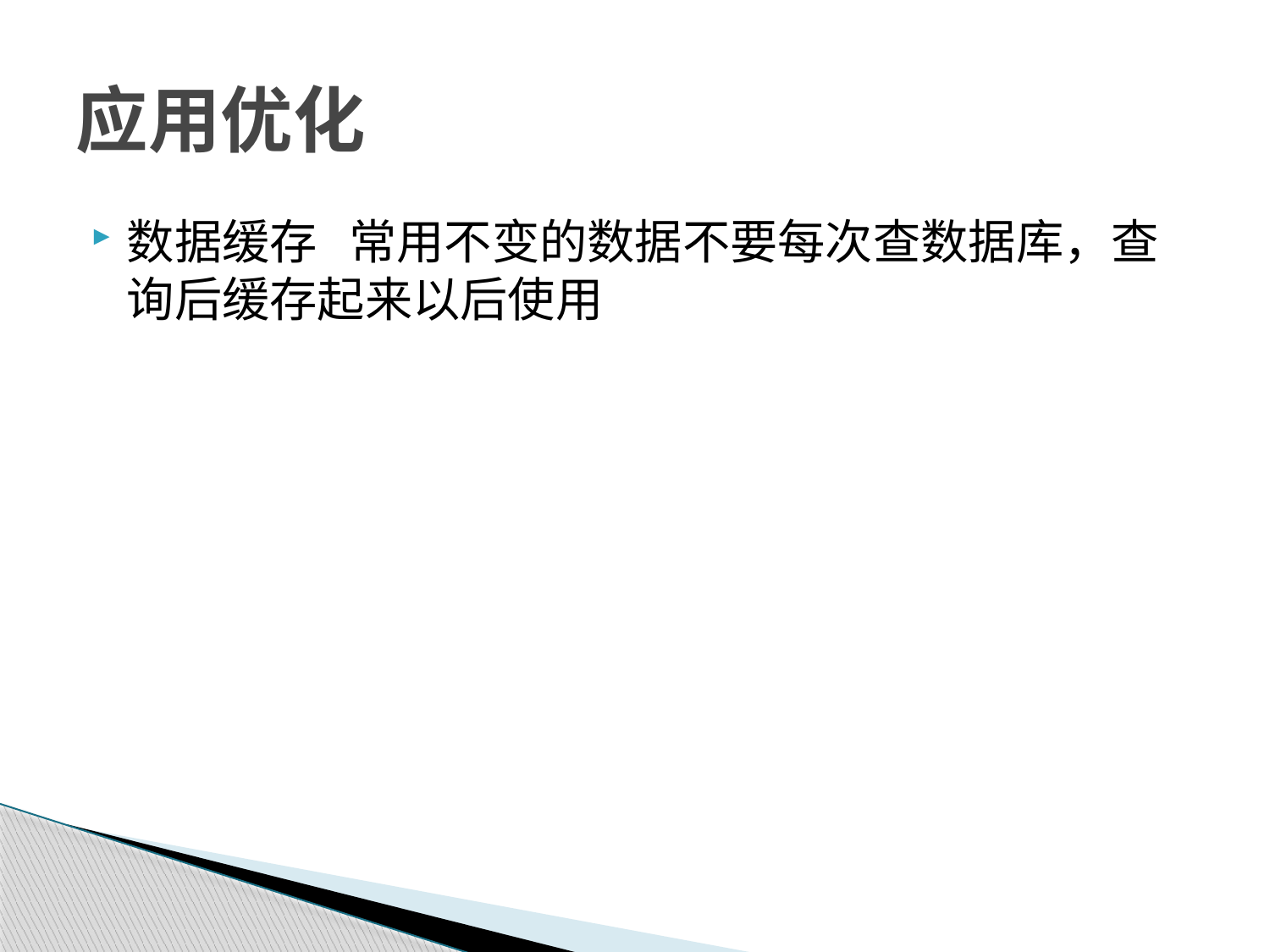

# 应用优化
数据缓存   常用不变的数据不要每次查数据库，查询后缓存起来以后使用